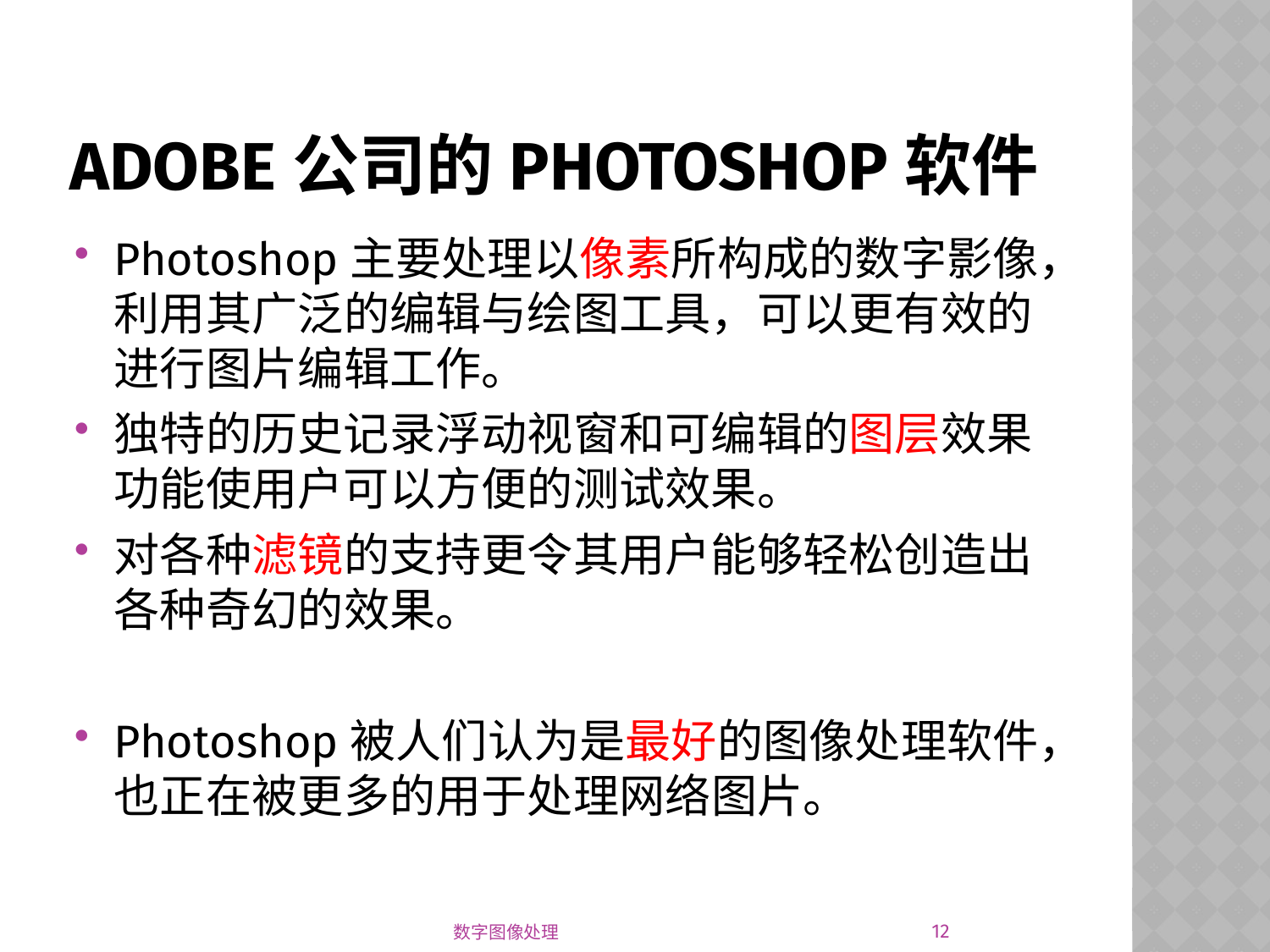

# Adobe公司的Photoshop软件
Photoshop主要处理以像素所构成的数字影像，利用其广泛的编辑与绘图工具，可以更有效的进行图片编辑工作。
独特的历史记录浮动视窗和可编辑的图层效果功能使用户可以方便的测试效果。
对各种滤镜的支持更令其用户能够轻松创造出各种奇幻的效果。

Photoshop被人们认为是最好的图像处理软件，也正在被更多的用于处理网络图片。
12
数字图像处理